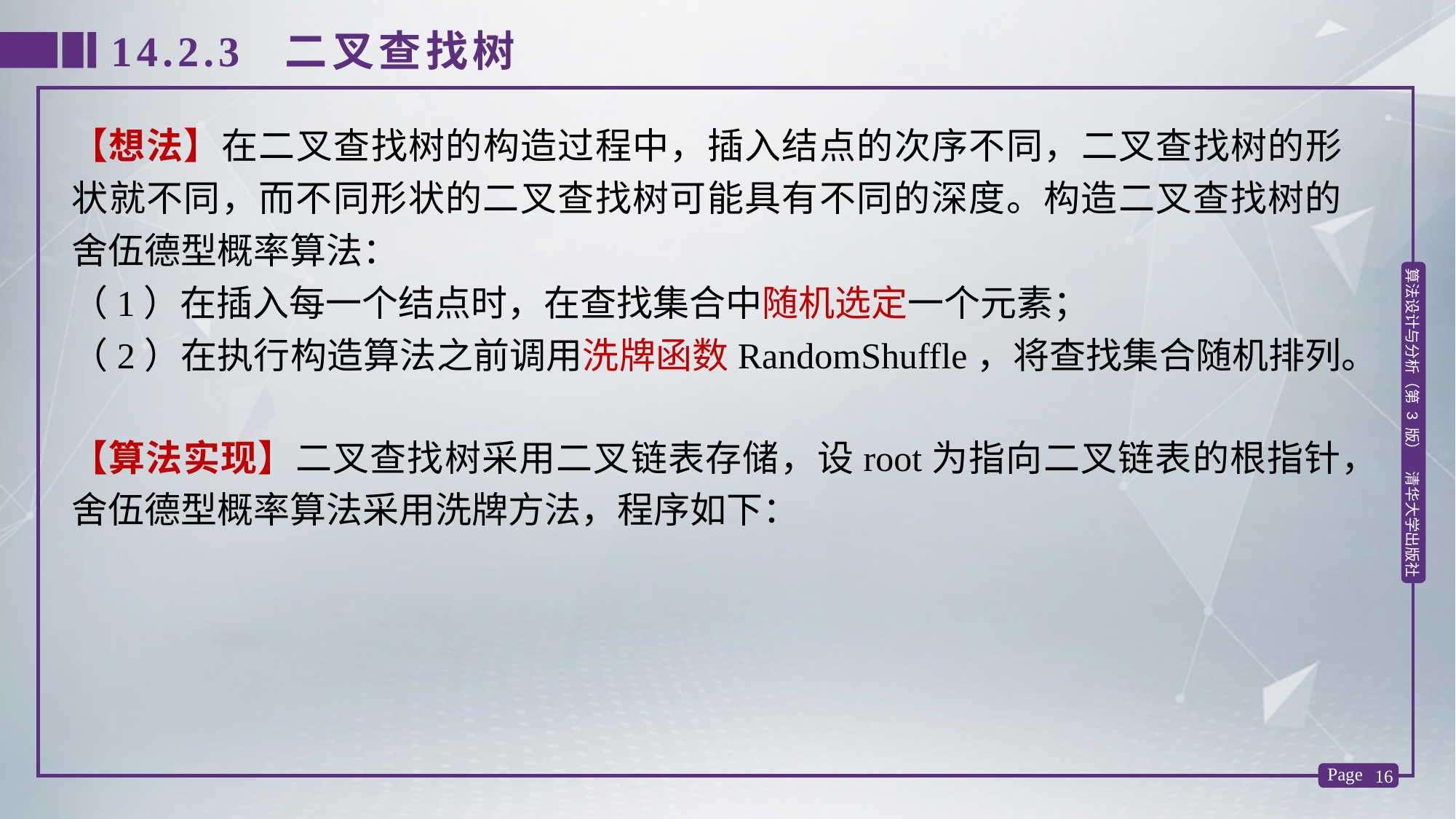

14.2.3  二叉查找树
【想法】在二叉查找树的构造过程中，插入结点的次序不同，二叉查找树的形状就不同，而不同形状的二叉查找树可能具有不同的深度。构造二叉查找树的舍伍德型概率算法：
（1）在插入每一个结点时，在查找集合中随机选定一个元素；
（2）在执行构造算法之前调用洗牌函数RandomShuffle，将查找集合随机排列。
【算法实现】二叉查找树采用二叉链表存储，设root为指向二叉链表的根指针，舍伍德型概率算法采用洗牌方法，程序如下：